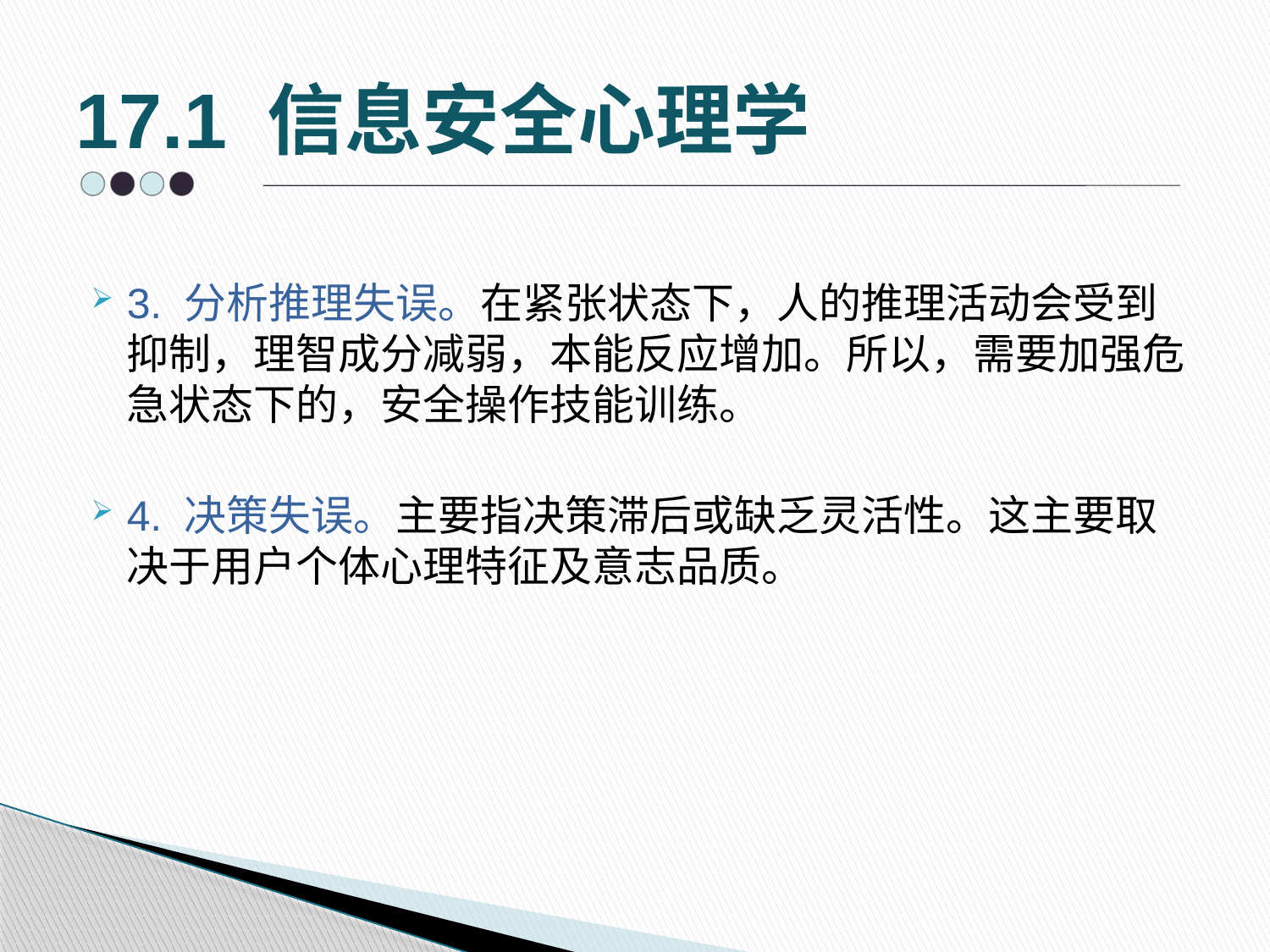

# 17.1 信息安全心理学

3. 分析推理失误。在紧张状态下，人的推理活动会受到抑制，理智成分减弱，本能反应增加。所以，需要加强危急状态下的，安全操作技能训练。

4. 决策失误。主要指决策滞后或缺乏灵活性。这主要取决于用户个体心理特征及意志品质。